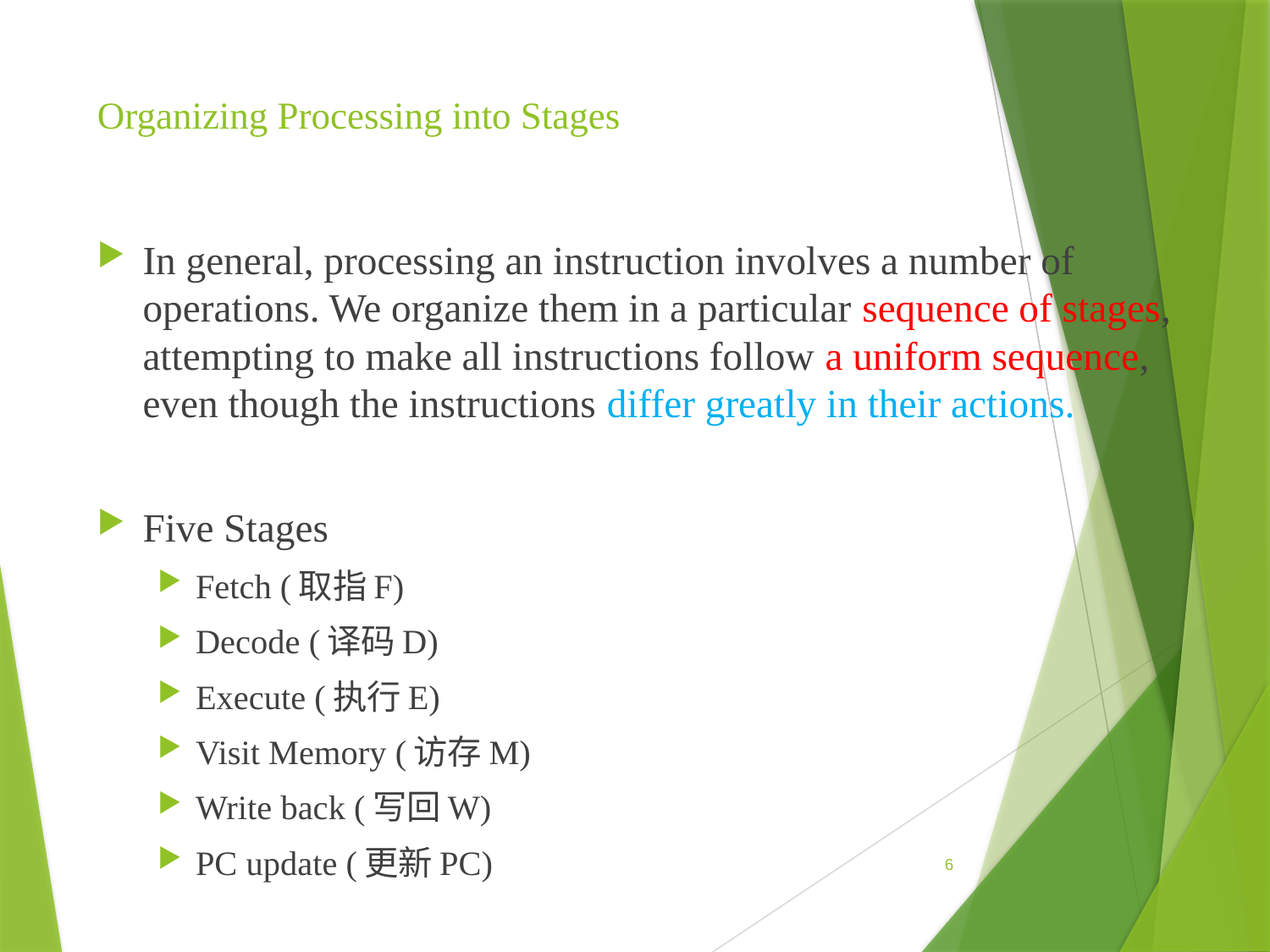

# Organizing Processing into Stages
In general, processing an instruction involves a number of operations. We organize them in a particular sequence of stages, attempting to make all instructions follow a uniform sequence, even though the instructions differ greatly in their actions.

Five Stages
Fetch (取指F)
Decode (译码D)
Execute (执行E)
Visit Memory (访存M)
Write back (写回W)
PC update (更新PC)

6